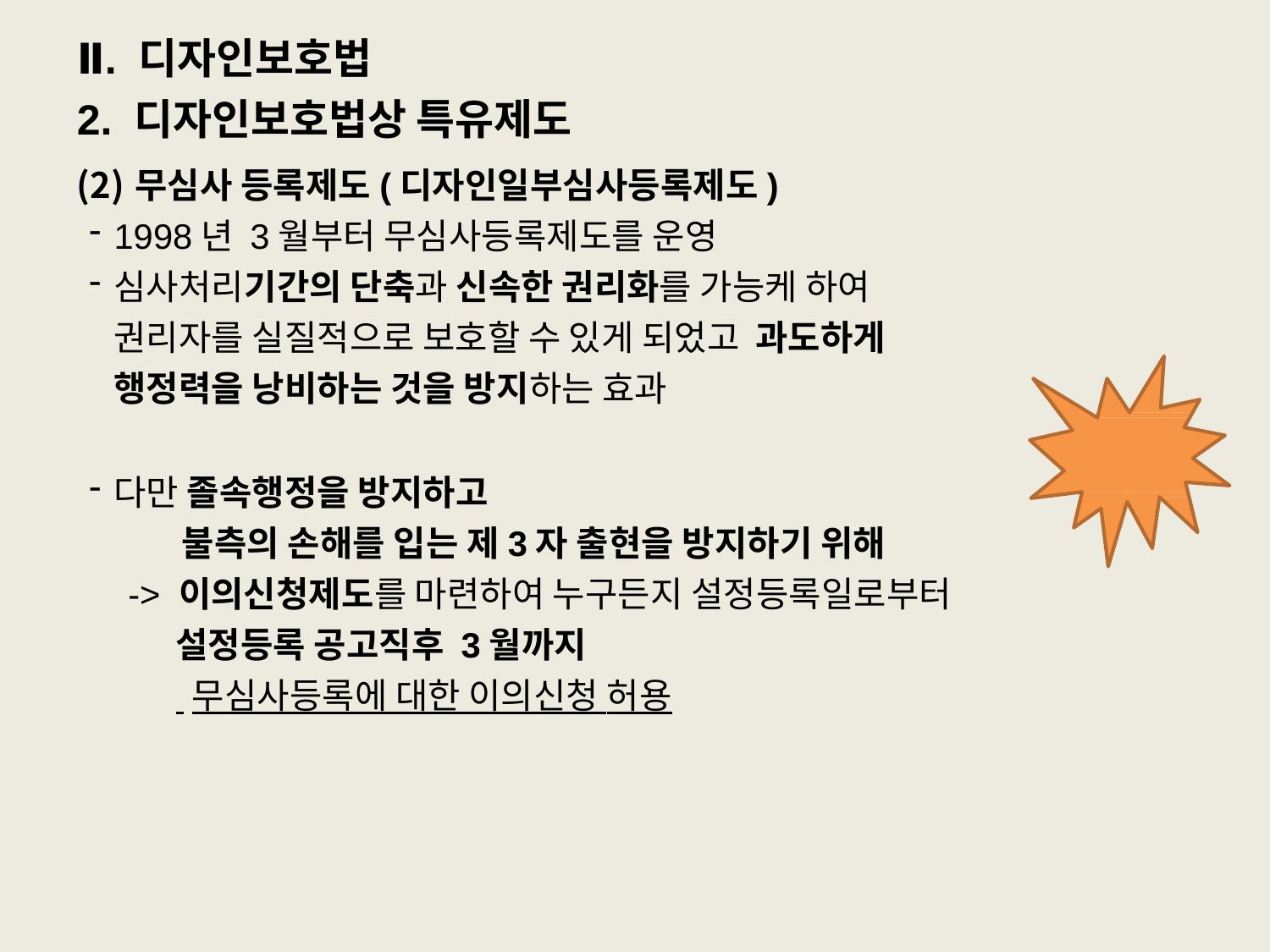

# Ⅱ. 디자인보호법
2. 디자인보호법상 특유제도
무심사 등록제도(디자인일부심사등록제도)
1998년 3월부터 무심사등록제도를 운영
심사처리기간의 단축과 신속한 권리화를 가능케 하여  권리자를 실질적으로 보호할 수 있게 되었고  과도하게 행정력을 낭비하는 것을 방지하는 효과

다만 졸속행정을 방지하고
불측의 손해를 입는 제3자 출현을 방지하기 위해
-> 이의신청제도를 마련하여 누구든지 설정등록일로부터
설정등록 공고직후 3월까지
 무심사등록에 대한 이의신청 허용